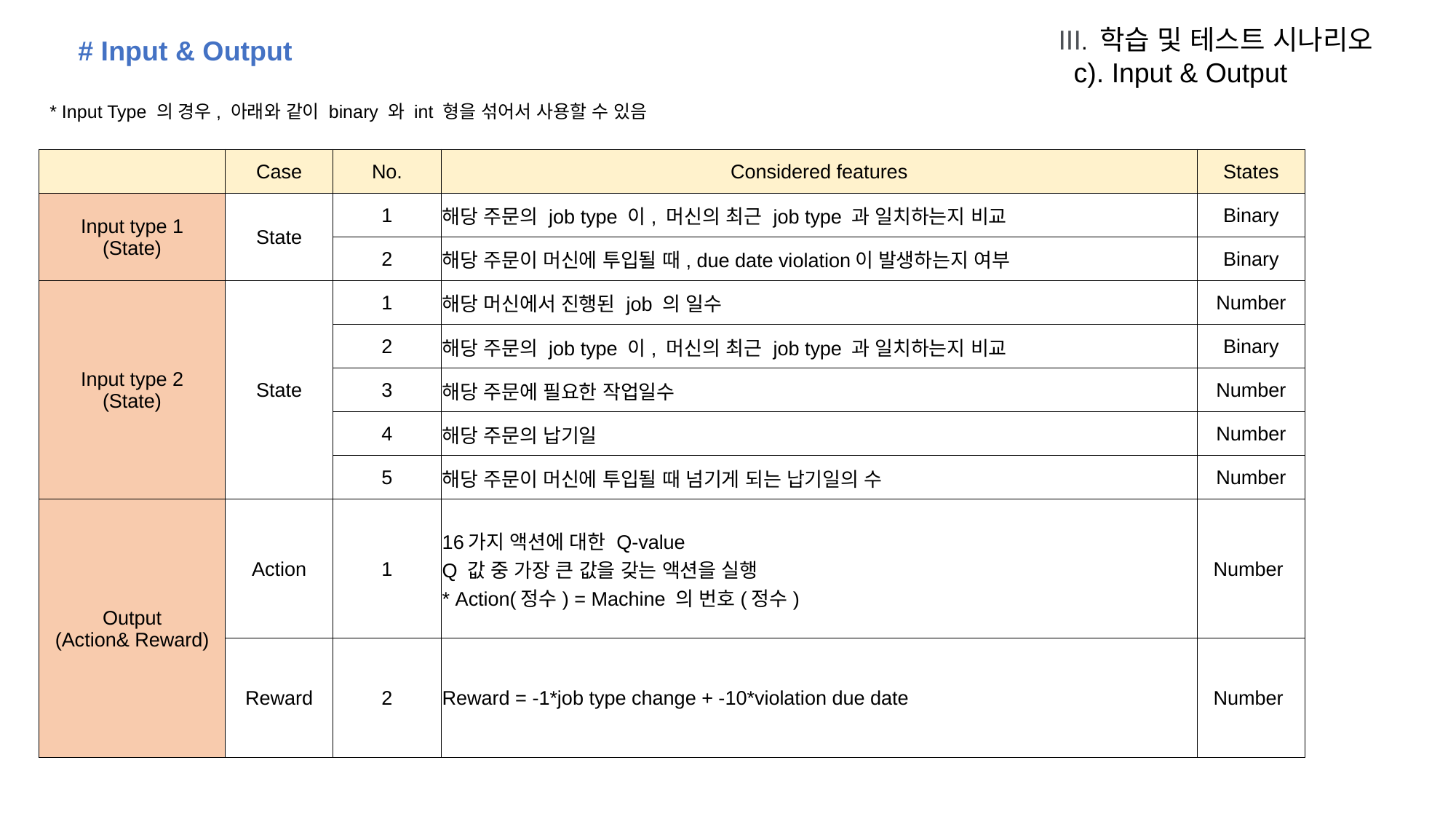

III. 학습 및 테스트 시나리오
  c). Input & Output

# Input & Output
* Input Type 의 경우, 아래와 같이 binary 와 int 형을 섞어서 사용할 수 있음
|  | Case | No. | Considered features | States |
| --- | --- | --- | --- | --- |
| Input type 1 (State) | State | 1 | 해당 주문의 job type 이, 머신의 최근 job type 과 일치하는지 비교 | Binary |
|  |  | 2 | 해당 주문이 머신에 투입될 때, due date violation이 발생하는지 여부 | Binary |
| Input type 2 (State) | State | 1 | 해당 머신에서 진행된 job 의 일수 | Number |
|  |  | 2 | 해당 주문의 job type 이, 머신의 최근 job type 과 일치하는지 비교 | Binary |
|  |  | 3 | 해당 주문에 필요한 작업일수 | Number |
|  |  | 4 | 해당 주문의 납기일 | Number |
|  |  | 5 | 해당 주문이 머신에 투입될 때 넘기게 되는 납기일의 수 | Number |
| Output (Action& Reward) | Action | 1 | 16가지 액션에 대한 Q-value Q 값 중 가장 큰 값을 갖는 액션을 실행 \* Action(정수) = Machine 의 번호(정수) | Number |
|  | Reward | 2 | Reward = -1\*job type change + -10\*violation due date | Number |